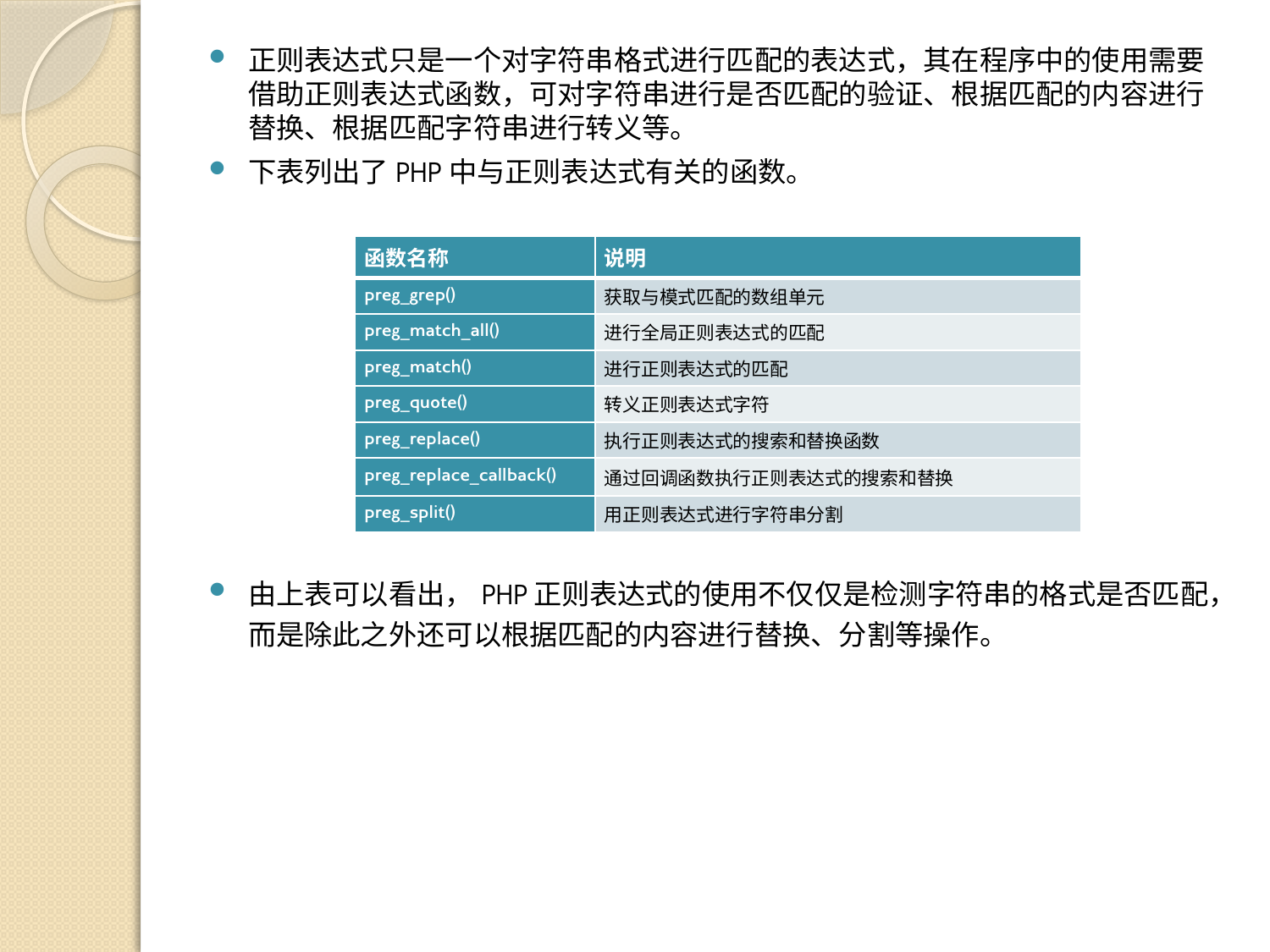

正则表达式只是一个对字符串格式进行匹配的表达式，其在程序中的使用需要借助正则表达式函数，可对字符串进行是否匹配的验证、根据匹配的内容进行替换、根据匹配字符串进行转义等。
下表列出了PHP中与正则表达式有关的函数。
| 函数名称 | 说明 |
| --- | --- |
| preg\_grep() | 获取与模式匹配的数组单元 |
| preg\_match\_all() | 进行全局正则表达式的匹配 |
| preg\_match() | 进行正则表达式的匹配 |
| preg\_quote() | 转义正则表达式字符 |
| preg\_replace() | 执行正则表达式的搜索和替换函数 |
| preg\_replace\_callback() | 通过回调函数执行正则表达式的搜索和替换 |
| preg\_split() | 用正则表达式进行字符串分割 |
由上表可以看出，PHP正则表达式的使用不仅仅是检测字符串的格式是否匹配，而是除此之外还可以根据匹配的内容进行替换、分割等操作。